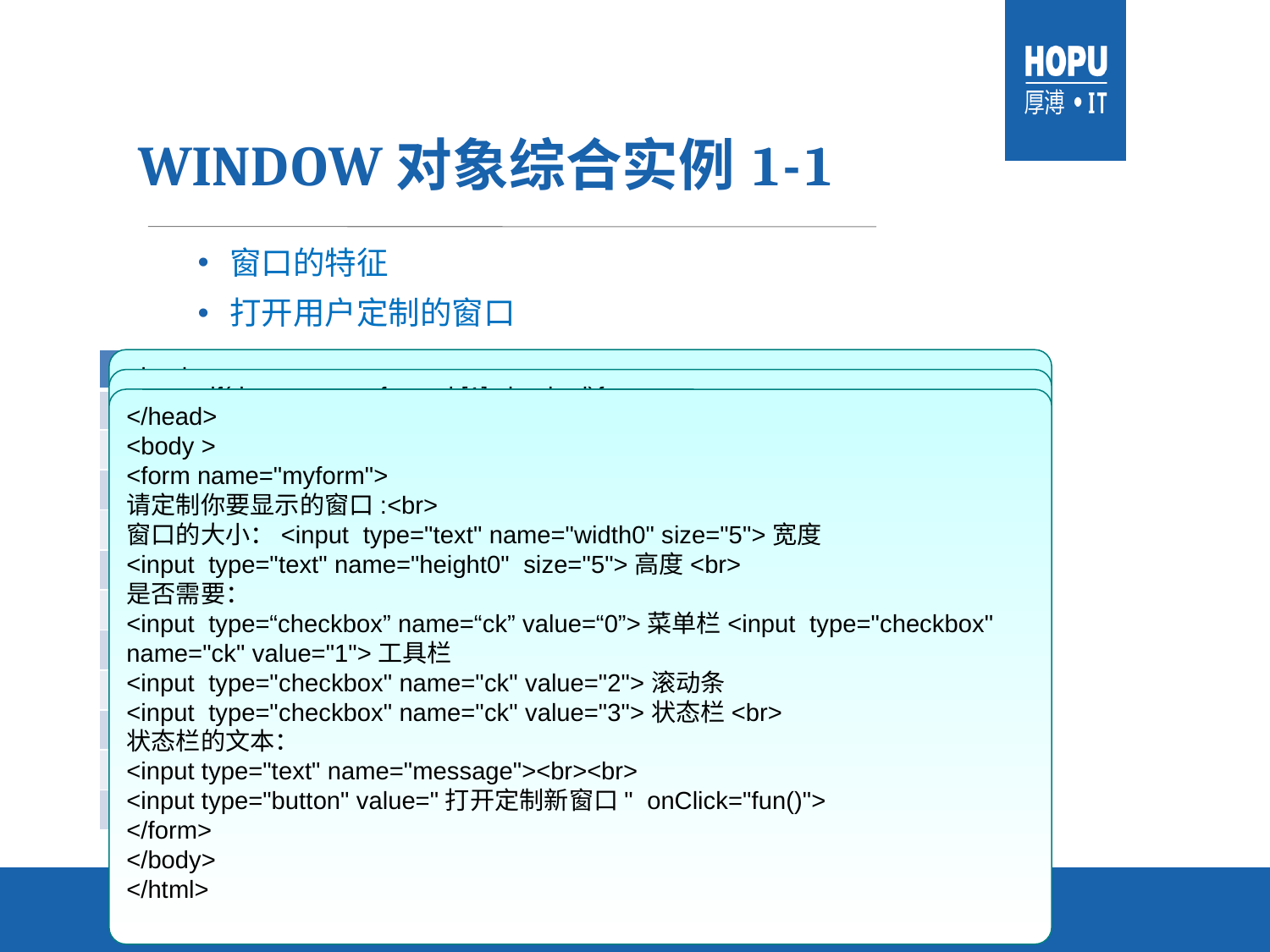

# Window对象综合实例1-1
窗口的特征
打开用户定制的窗口
<html>
<head>
<meta http-equiv="Content-Type" content="text/html; charset=gb2312" />
<title>打开定制的窗口</title>
<script  type="text/javascript">
<!--
   function fun()
   {
    var w =  document.myform.width0.value;
	var h =  document.myform.height0.value;
	var menu = 0;
	var tool= 0 ;
	var sc  = 0;
	var st = 0 ;
	 var mes = "";
	if(document.myform.ck[0].checked){
	  menu = 1 ;
	 }
| 特征 | 说明 |
| --- | --- |
| height | 窗口高度 |
| width | 窗口宽度 |
| top | 窗口距离屏幕上方的象素值 |
| left | 窗口距离屏幕左侧的象素值 |
| toolbar | 是否显示工具栏， yes 或1 为显示 |
| menubar | 是否显示菜单栏，yes 或1 为显示 |
| scrollbars | 是否显示滚动条，yes 或1 为显示 |
| resizable | 是否允许改变窗口大小，yes 或 1 为是 |
| location | 是否显示地址栏，yes 或 1 为是 |
| status | 是否显示状态栏内的信息, yes 或 1 为是 |
| fullscreen | 是否显示为全屏，yes 或 1 为是 |
            if(document.myform.ck[1].checked){
	  tool = 1 ;
	 }
	 if(document.myform.ck[2].checked){
  sc  = 1 ;
	 }
	  if(document.myform.ck[3].checked){
	   st  = 1 ;
	 }
	mes = document.myform.message.value;
	 var con = "width="+w+",height= "+h+",menuBar="+menu+",toolBar = "+tool+",
scrollBars = "+sc+ ",status = " + st;
   var newWin = window.open("newWindow.html","new",con);
newWin.status  = mes;
  }
 //-->
</script>
</head>
<body >
<form name="myform">
请定制你要显示的窗口:<br>
窗口的大小：<input  type="text" name="width0" size="5">宽度
<input  type="text" name="height0"  size="5">高度<br>
是否需要：
<input  type=“checkbox” name=“ck” value=“0”>菜单栏<input  type="checkbox" name="ck" value="1">工具栏
<input  type="checkbox" name="ck" value="2">滚动条
<input  type="checkbox" name="ck" value="3">状态栏<br>
状态栏的文本：
<input type="text" name="message"><br><br>
<input type="button" value="打开定制新窗口"  onClick="fun()">
</form>
</body>
</html>